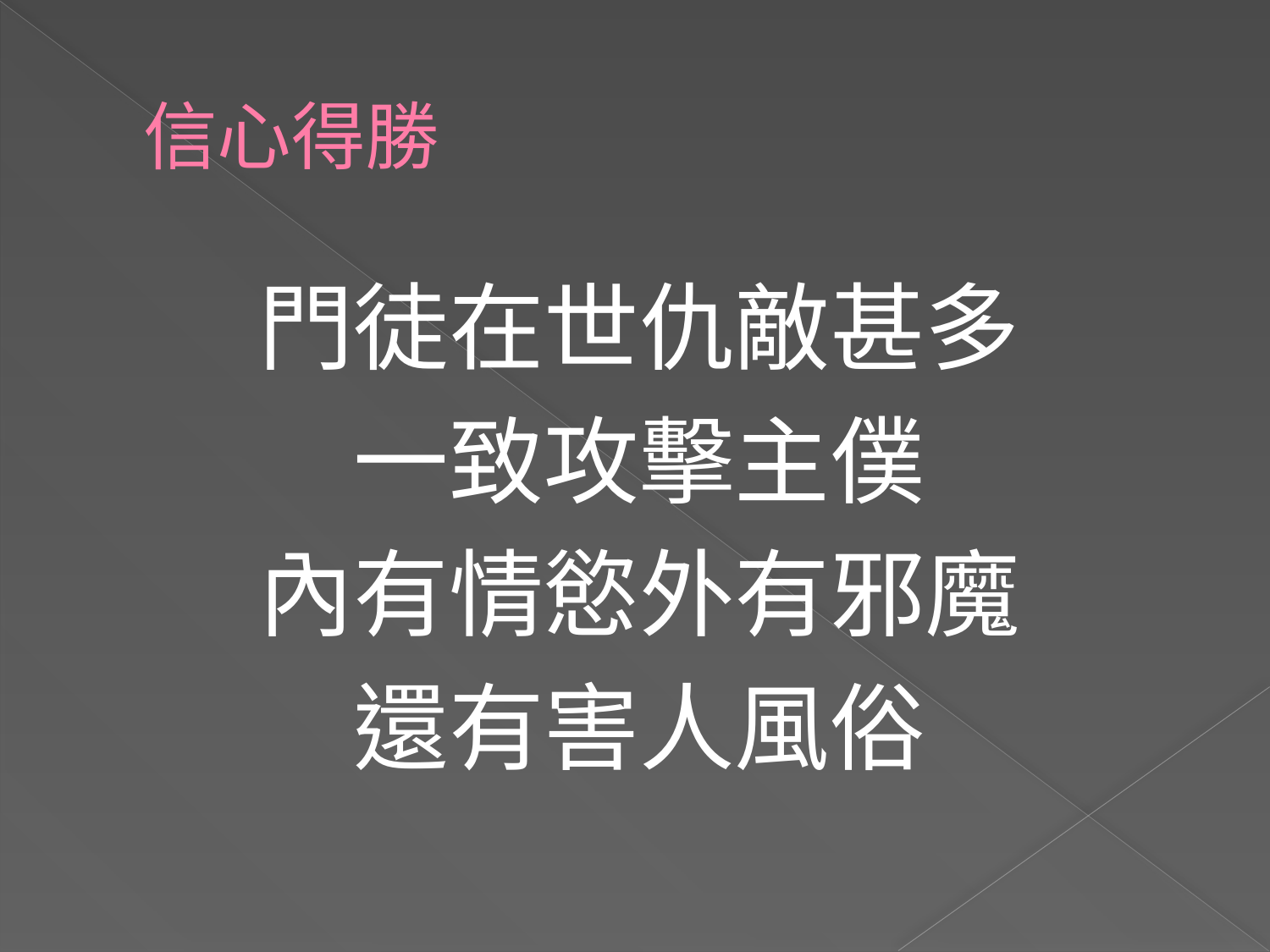

# 信心得勝
門徒在世仇敵甚多
一致攻擊主僕
內有情慾外有邪魔
還有害人風俗